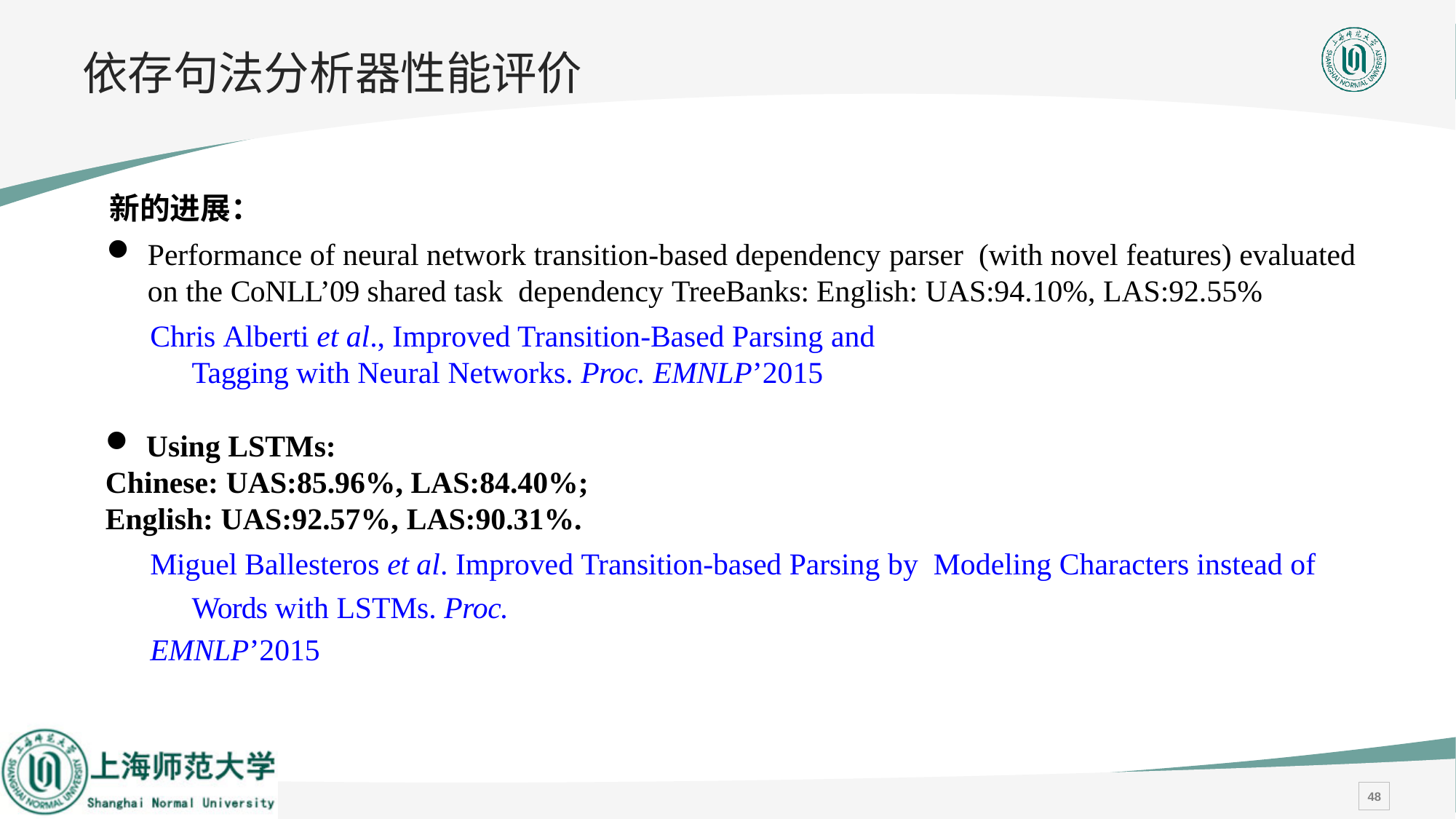

# 依存句法分析器性能评价

新的进展：
Performance of neural network transition-based dependency parser  (with novel features) evaluated on the CoNLL’09 shared task  dependency TreeBanks: English: UAS:94.10%, LAS:92.55%
Chris Alberti et al., Improved Transition-Based Parsing and
Tagging with Neural Networks. Proc. EMNLP’2015

Using LSTMs:
Chinese: UAS:85.96%, LAS:84.40%;
English: UAS:92.57%, LAS:90.31%.
Miguel Ballesteros et al. Improved Transition-based Parsing by  Modeling Characters instead of Words with LSTMs. Proc.
EMNLP’2015